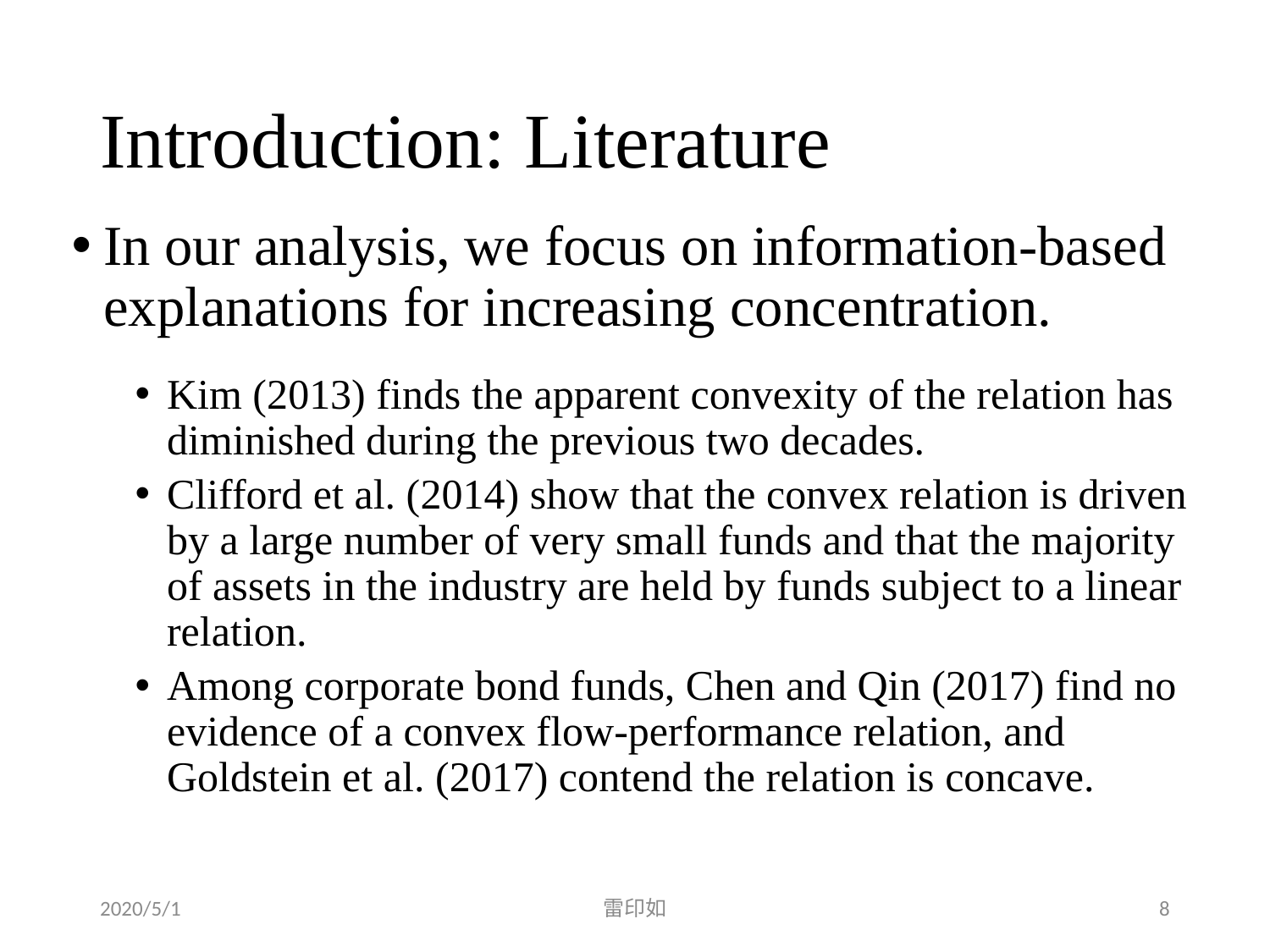

# Introduction: Literature
In our analysis, we focus on information-based explanations for increasing concentration.

Kim (2013) finds the apparent convexity of the relation has diminished during the previous two decades.
Clifford et al. (2014) show that the convex relation is driven by a large number of very small funds and that the majority of assets in the industry are held by funds subject to a linear relation.
Among corporate bond funds, Chen and Qin (2017) find no evidence of a convex flow-performance relation, and Goldstein et al. (2017) contend the relation is concave.
2020/5/1
雷印如
8